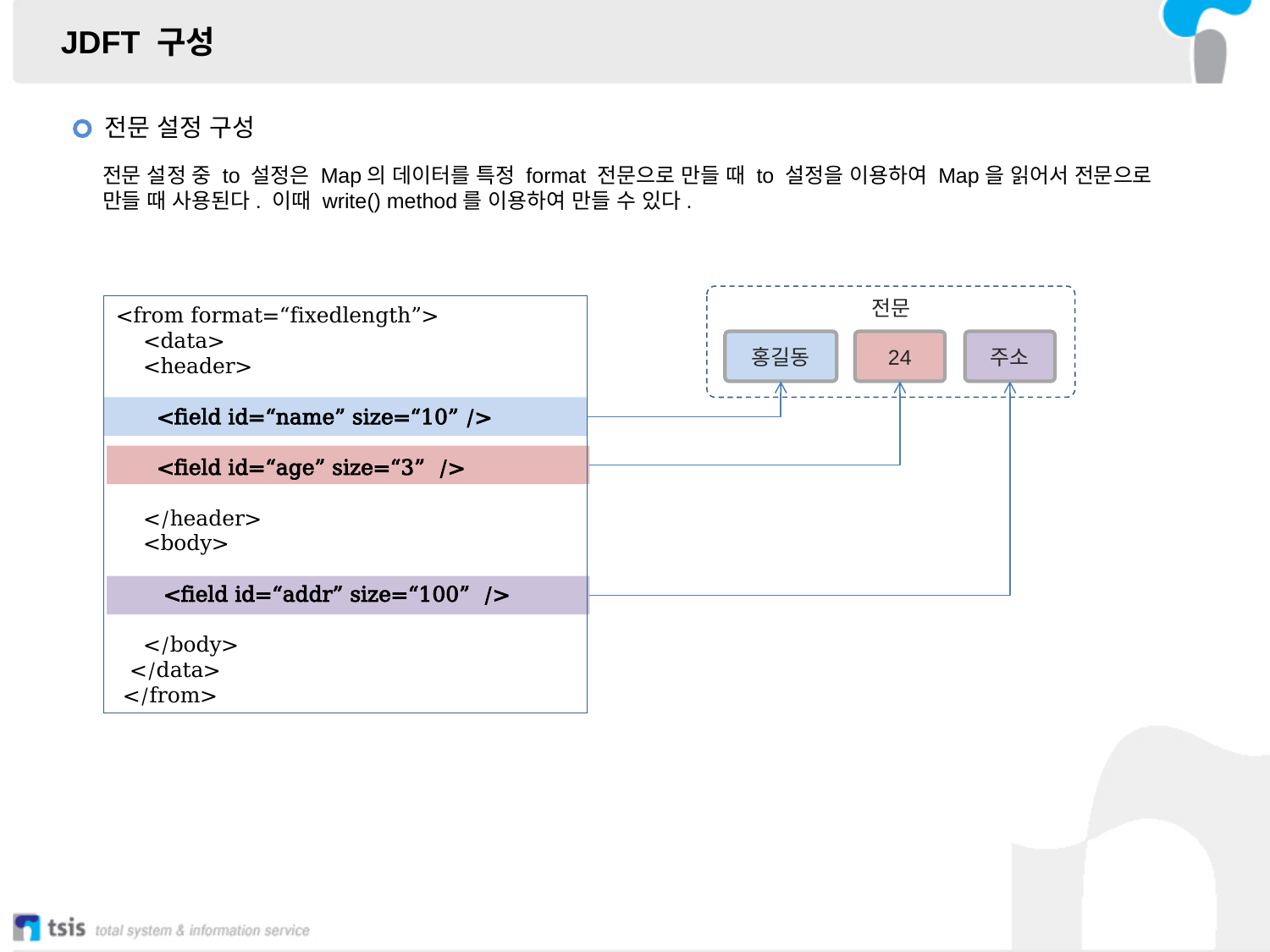

JDFT 구성
전문 설정 구성

전문 설정 중 to 설정은 Map의 데이터를 특정 format 전문으로 만들 때 to 설정을 이용하여 Map을 읽어서 전문으로 만들 때 사용된다. 이때 write() method를 이용하여 만들 수 있다.
전문
<from format=“fixedlength”>
    <data>
    <header>

      <field id=“name” size=“10” />

      <field id=“age” size=“3”  />

    </header>
    <body>

       <field id=“addr” size=“100”  />

    </body>
  </data>
 </from>
홍길동
24
주소